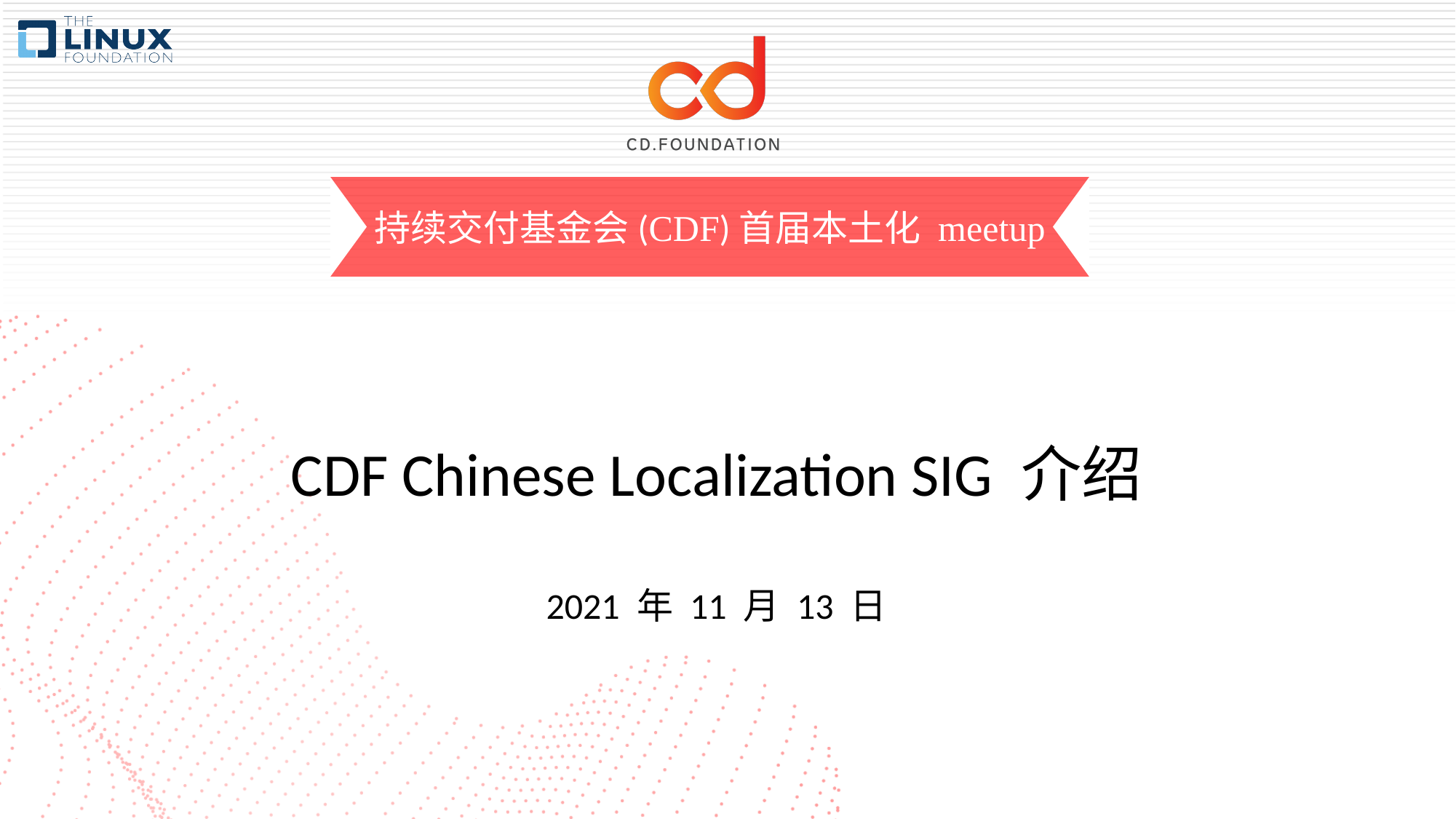

# CDF Chinese Localization SIG 介绍
2021 年 11 月 13 日